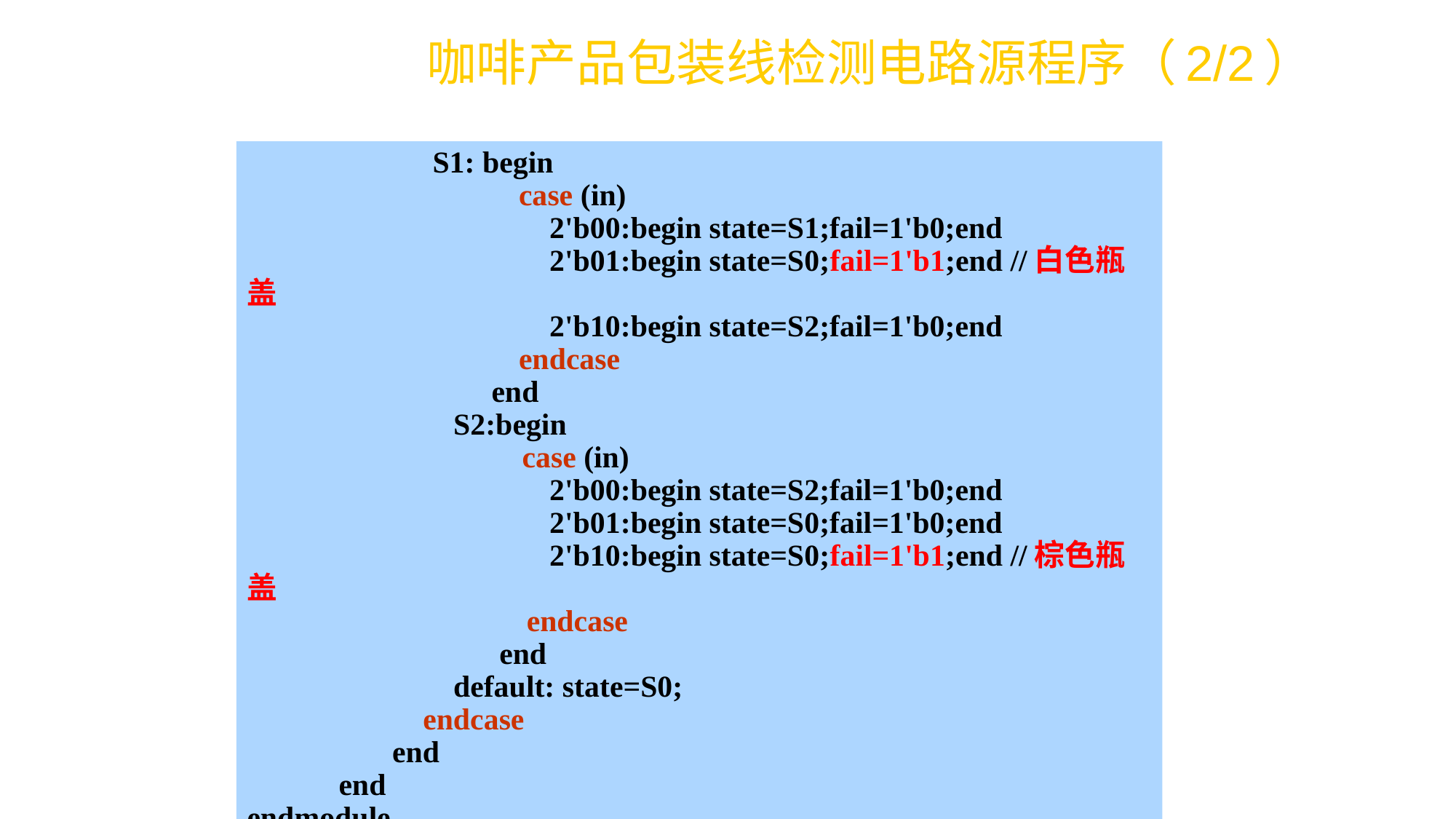

咖啡产品包装线检测电路源程序（2/2）
	          S1: begin
		       case (in)
		           2'b00:begin state=S1;fail=1'b0;end
		           2'b01:begin state=S0;fail=1'b1;end //白色瓶盖
		           2'b10:begin state=S2;fail=1'b0;end
		       endcase
                                end
                           S2:begin
                                    case (in)
		           2'b00:begin state=S2;fail=1'b0;end
		           2'b01:begin state=S0;fail=1'b0;end
		           2'b10:begin state=S0;fail=1'b1;end //棕色瓶盖
		        endcase
                                 end
                           default: state=S0;
                       endcase
                   end
            end
endmodule